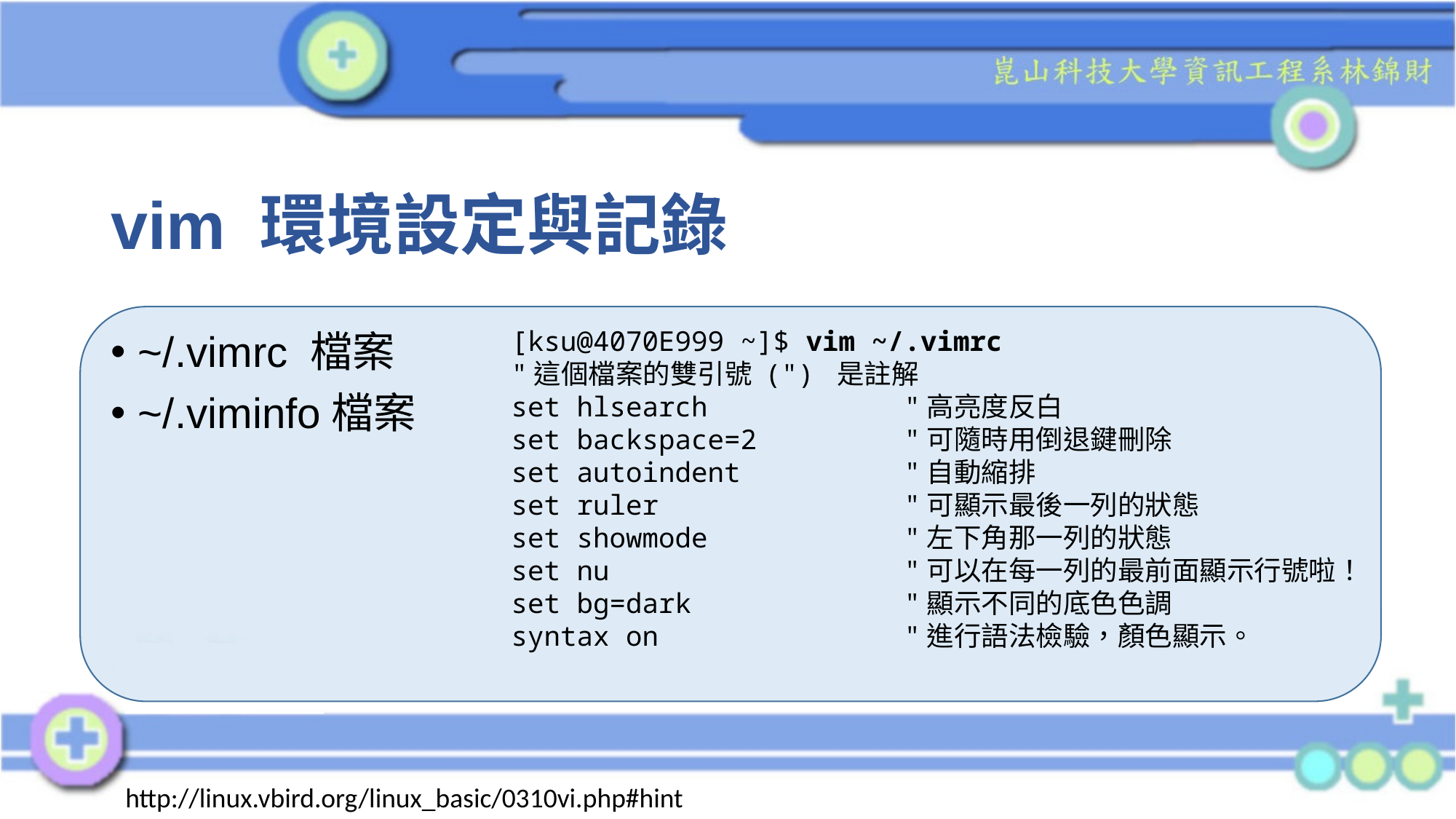

# vim 環境設定與記錄

[ksu@4070E999 ~]$ vim ~/.vimrc
"這個檔案的雙引號 (") 是註解
set hlsearch            "高亮度反白
set backspace=2         "可隨時用倒退鍵刪除
set autoindent          "自動縮排
set ruler               "可顯示最後一列的狀態
set showmode            "左下角那一列的狀態
set nu                  "可以在每一列的最前面顯示行號啦！
set bg=dark             "顯示不同的底色色調
syntax on               "進行語法檢驗，顏色顯示。
~/.vimrc 檔案
~/.viminfo檔案
http://linux.vbird.org/linux_basic/0310vi.php#hint